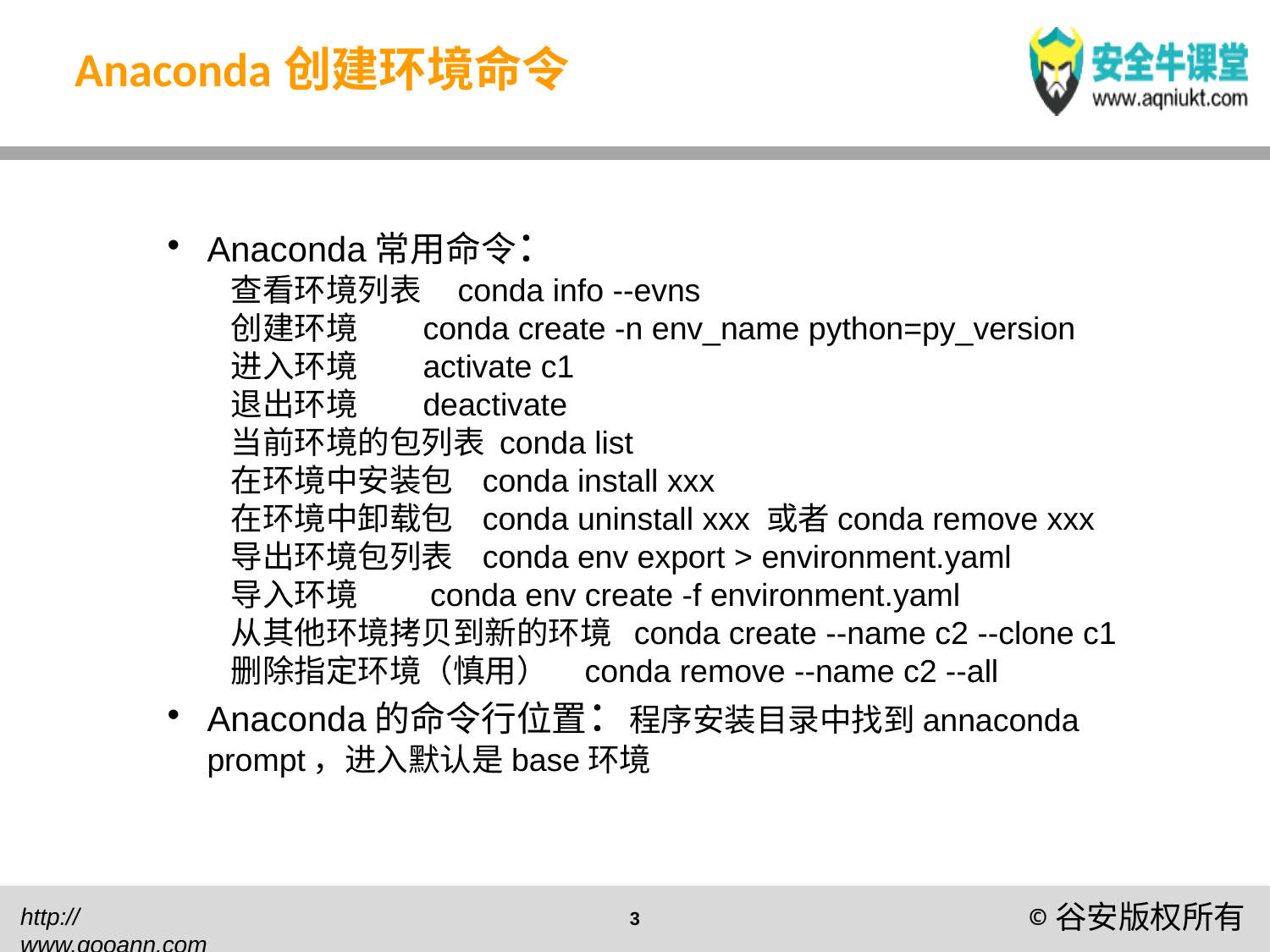

Anaconda创建环境命令
Anaconda常用命令：
查看环境列表    conda info --evns
创建环境        conda create -n env_name python=py_version
进入环境        activate c1
退出环境        deactivate
当前环境的包列表 conda list
在环境中安装包   conda install xxx
在环境中卸载包   conda uninstall xxx 或者conda remove xxx
导出环境包列表   conda env export > environment.yaml
导入环境         conda env create -f environment.yaml
从其他环境拷贝到新的环境  conda create --name c2 --clone c1
删除指定环境（慎用）    conda remove --name c2 --all
Anaconda的命令行位置：程序安装目录中找到annaconda prompt，进入默认是base环境